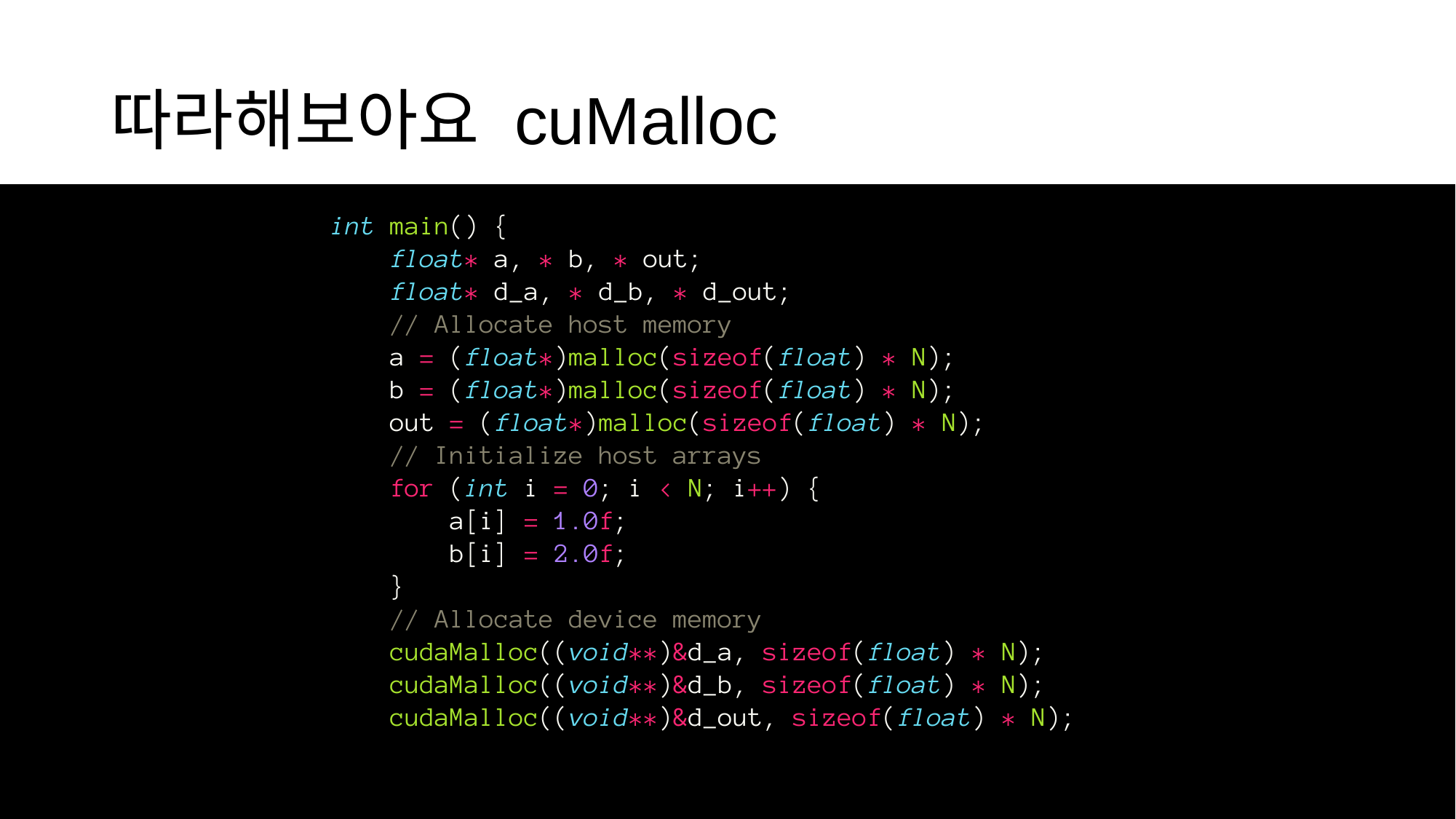

# 따라해보아요 cuMalloc

int main() {
    float* a, * b, * out;
    float* d_a, * d_b, * d_out;
    // Allocate host memory
    a = (float*)malloc(sizeof(float) * N);
    b = (float*)malloc(sizeof(float) * N);
    out = (float*)malloc(sizeof(float) * N);
    // Initialize host arrays
    for (int i = 0; i < N; i++) {
        a[i] = 1.0f;
        b[i] = 2.0f;
    }
    // Allocate device memory
    cudaMalloc((void**)&d_a, sizeof(float) * N);
    cudaMalloc((void**)&d_b, sizeof(float) * N);
    cudaMalloc((void**)&d_out, sizeof(float) * N);